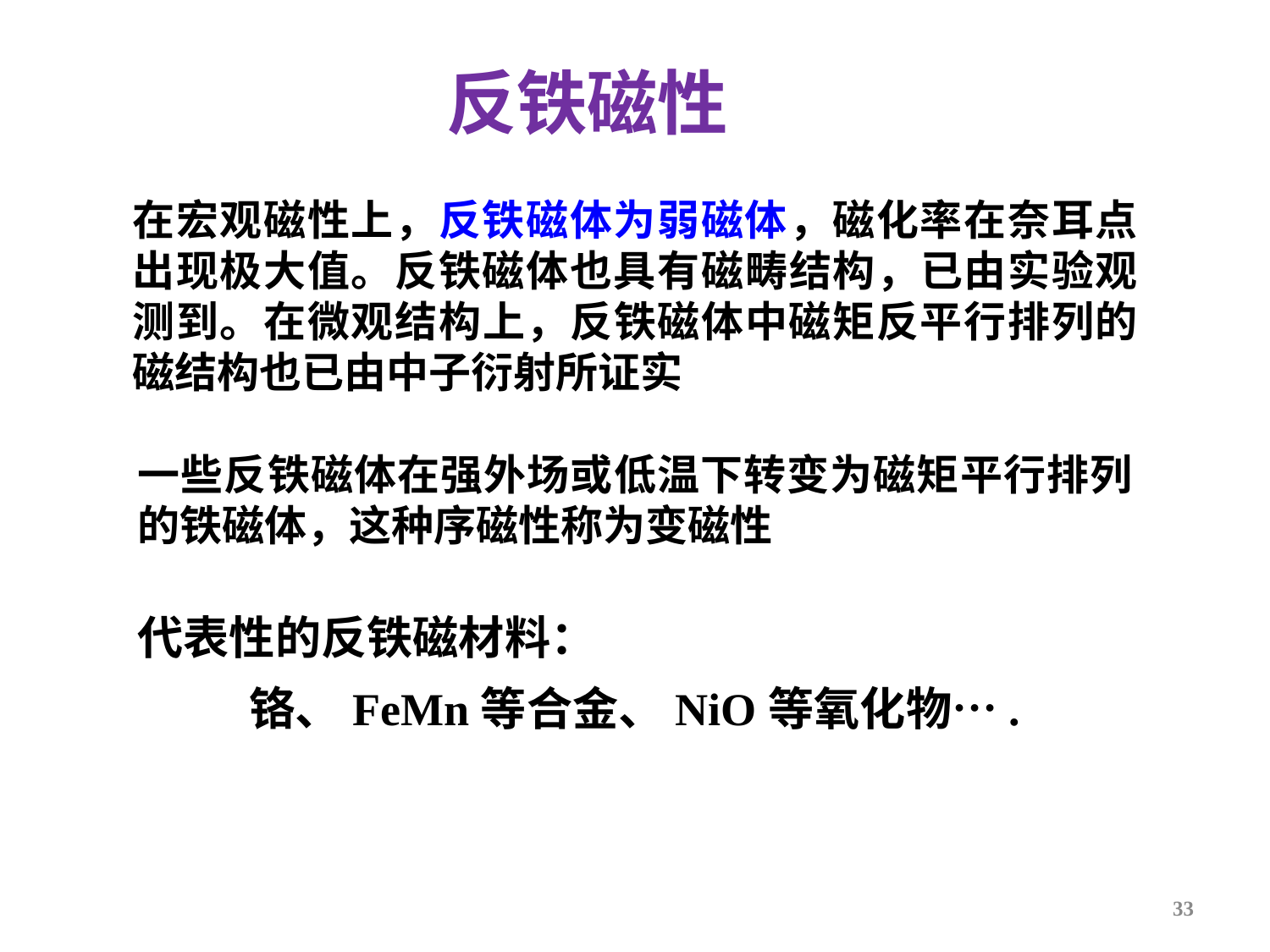

反铁磁性
在宏观磁性上，反铁磁体为弱磁体，磁化率在奈耳点出现极大值。反铁磁体也具有磁畴结构，已由实验观测到。在微观结构上，反铁磁体中磁矩反平行排列的磁结构也已由中子衍射所证实
一些反铁磁体在强外场或低温下转变为磁矩平行排列的铁磁体，这种序磁性称为变磁性
代表性的反铁磁材料：
铬、FeMn等合金、NiO等氧化物….
33